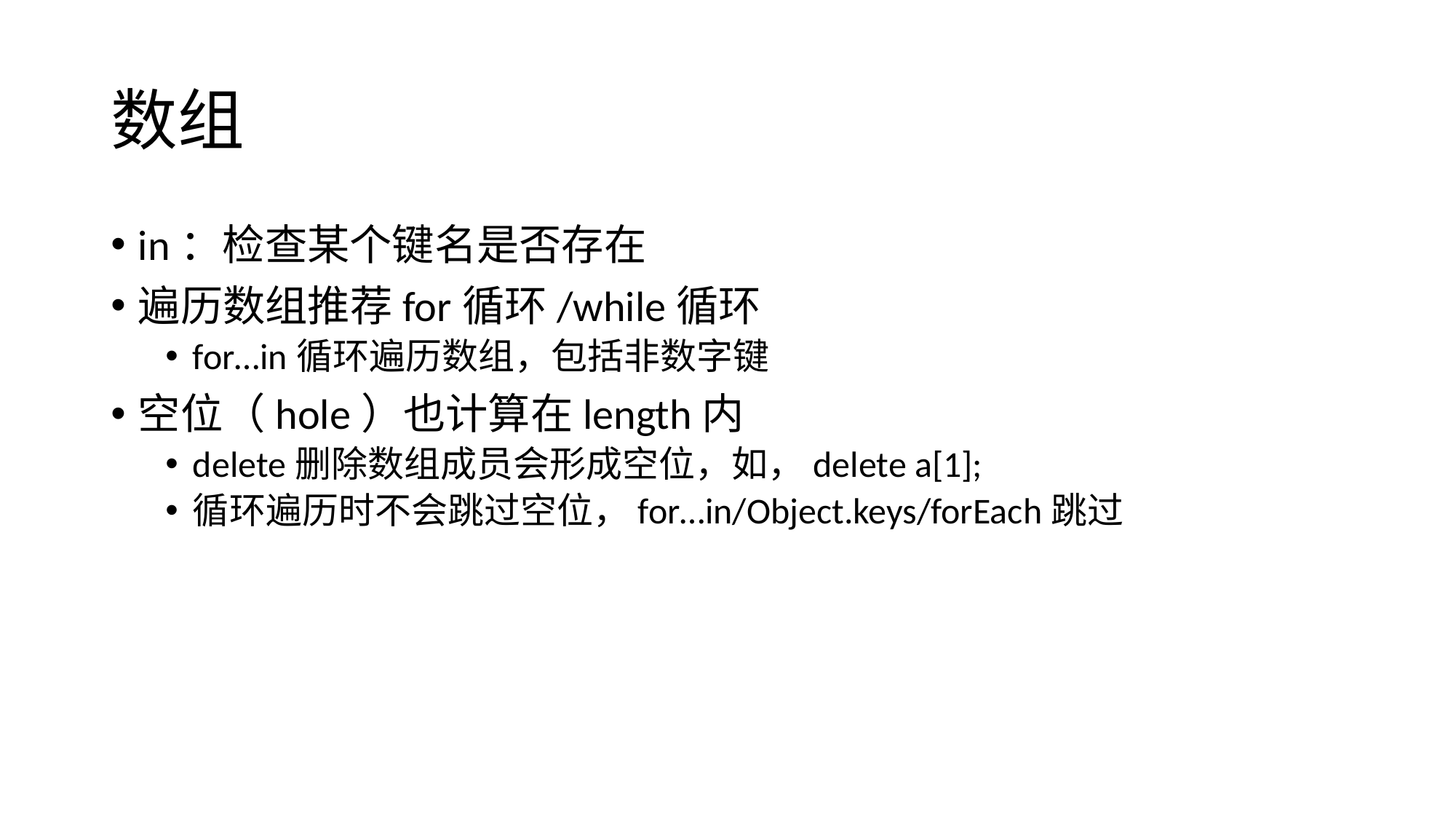

# 数组
in：检查某个键名是否存在
遍历数组推荐for循环/while循环
for…in循环遍历数组，包括非数字键
空位（hole）也计算在length内
delete删除数组成员会形成空位，如，delete a[1];
循环遍历时不会跳过空位，for…in/Object.keys/forEach跳过